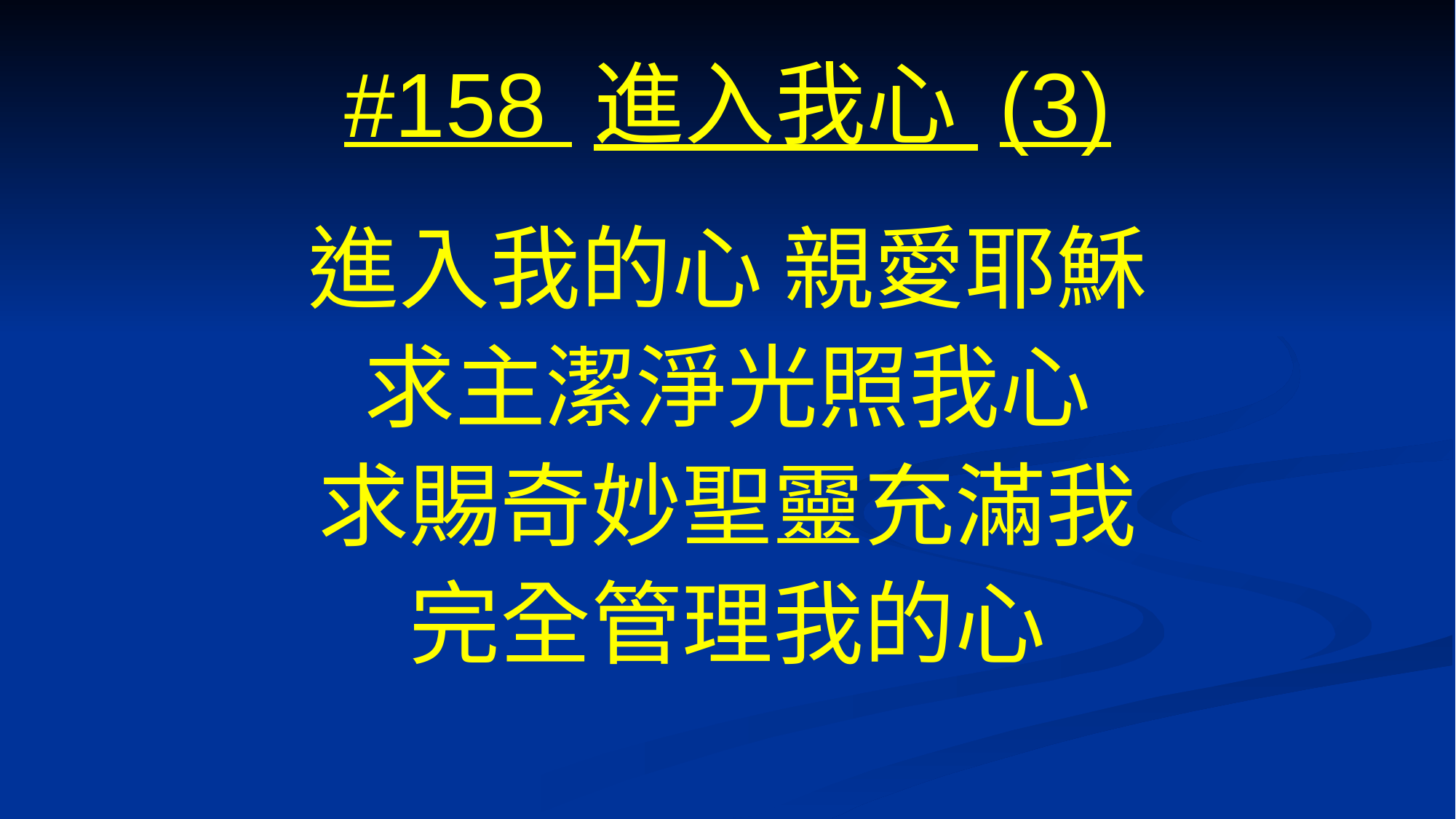

# #158 進入我心 (3)
進入我的心 親愛耶穌
求主潔淨光照我心
求賜奇妙聖靈充滿我
完全管理我的心